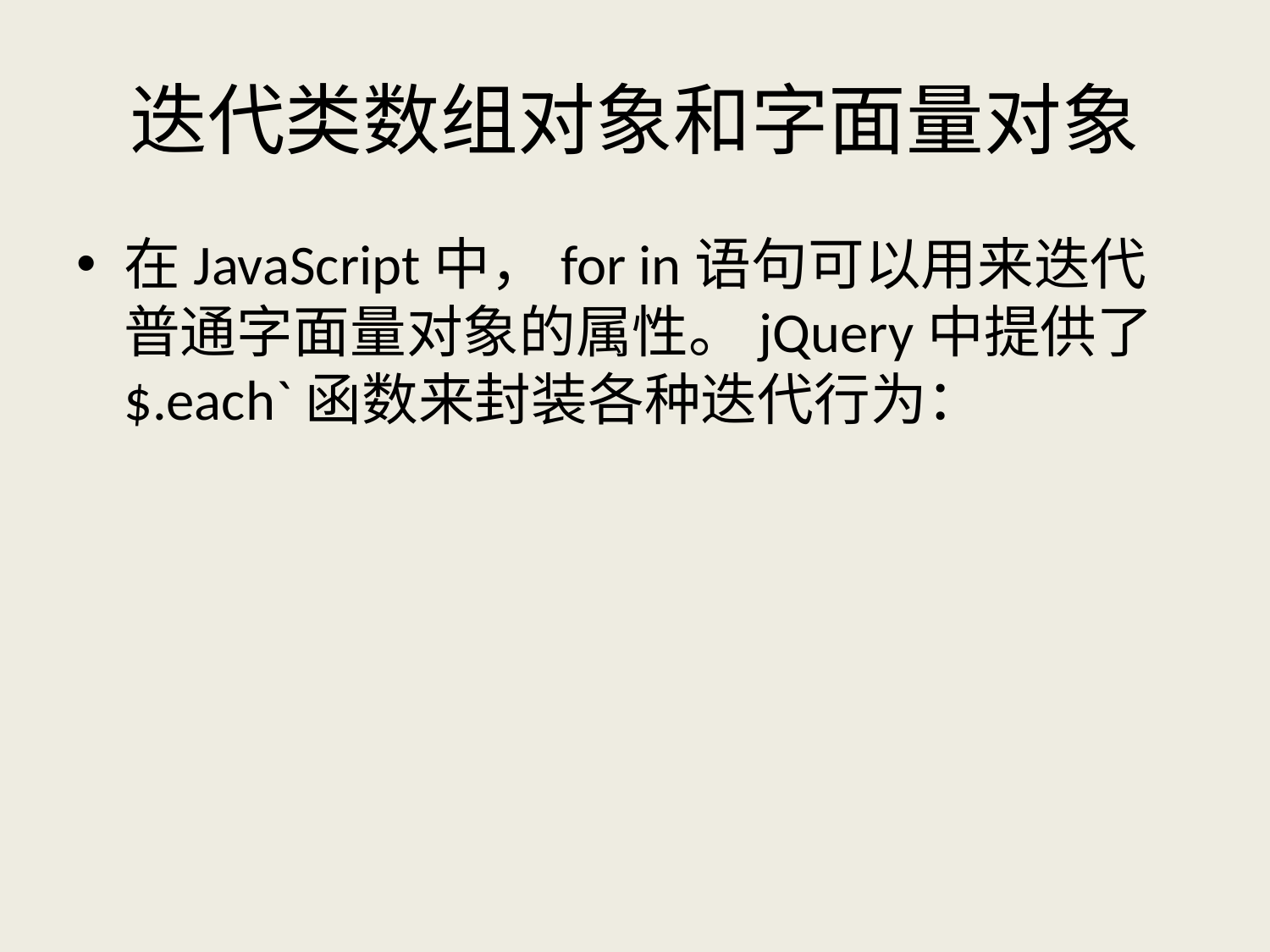

# 迭代类数组对象和字面量对象
在JavaScript中，for in语句可以用来迭代普通字面量对象的属性。jQuery中提供了$.each`函数来封装各种迭代行为：